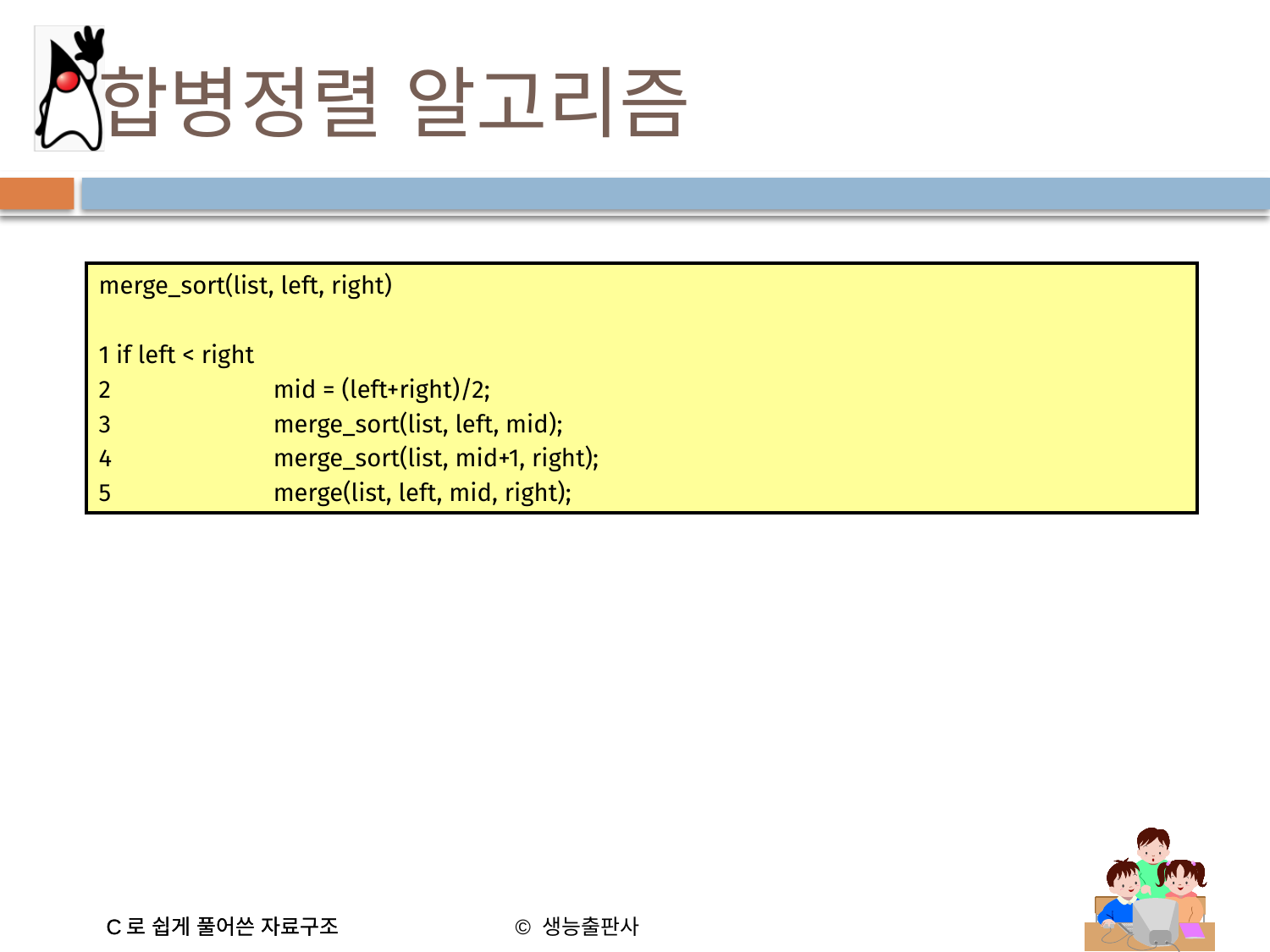

# 합병정렬 알고리즘
merge_sort(list, left, right)

1 if left < right
2		mid = (left+right)/2;
3		merge_sort(list, left, mid);
4		merge_sort(list, mid+1, right);
5		merge(list, left, mid, right);